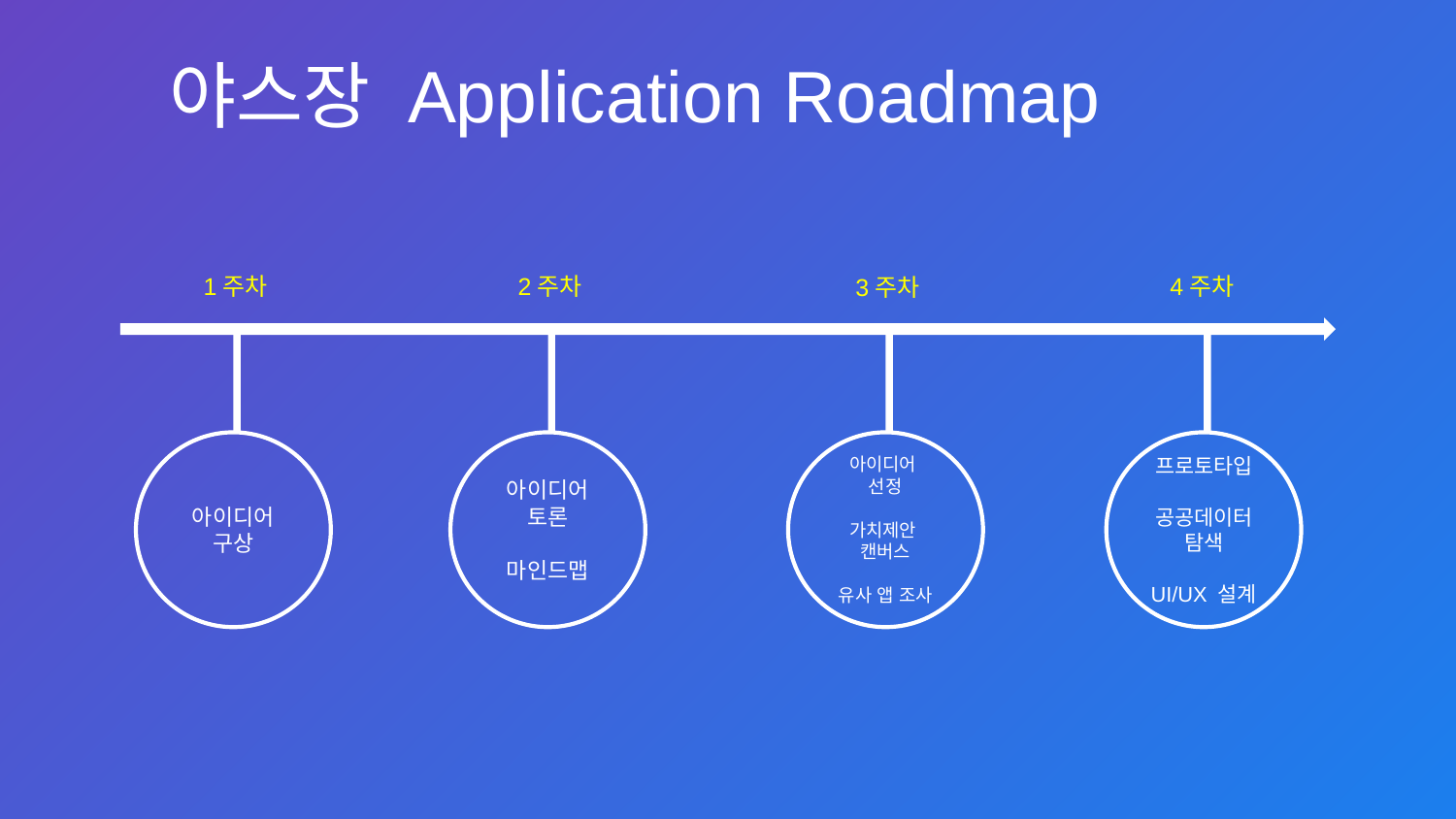

야스장 Application Roadmap
4주차
1주차
2주차
3주차

아이디어 구상
아이디어 토론

마인드맵
아이디어
선정

가치제안
캔버스

유사 앱 조사
프로토타입

공공데이터 탐색

UI/UX 설계